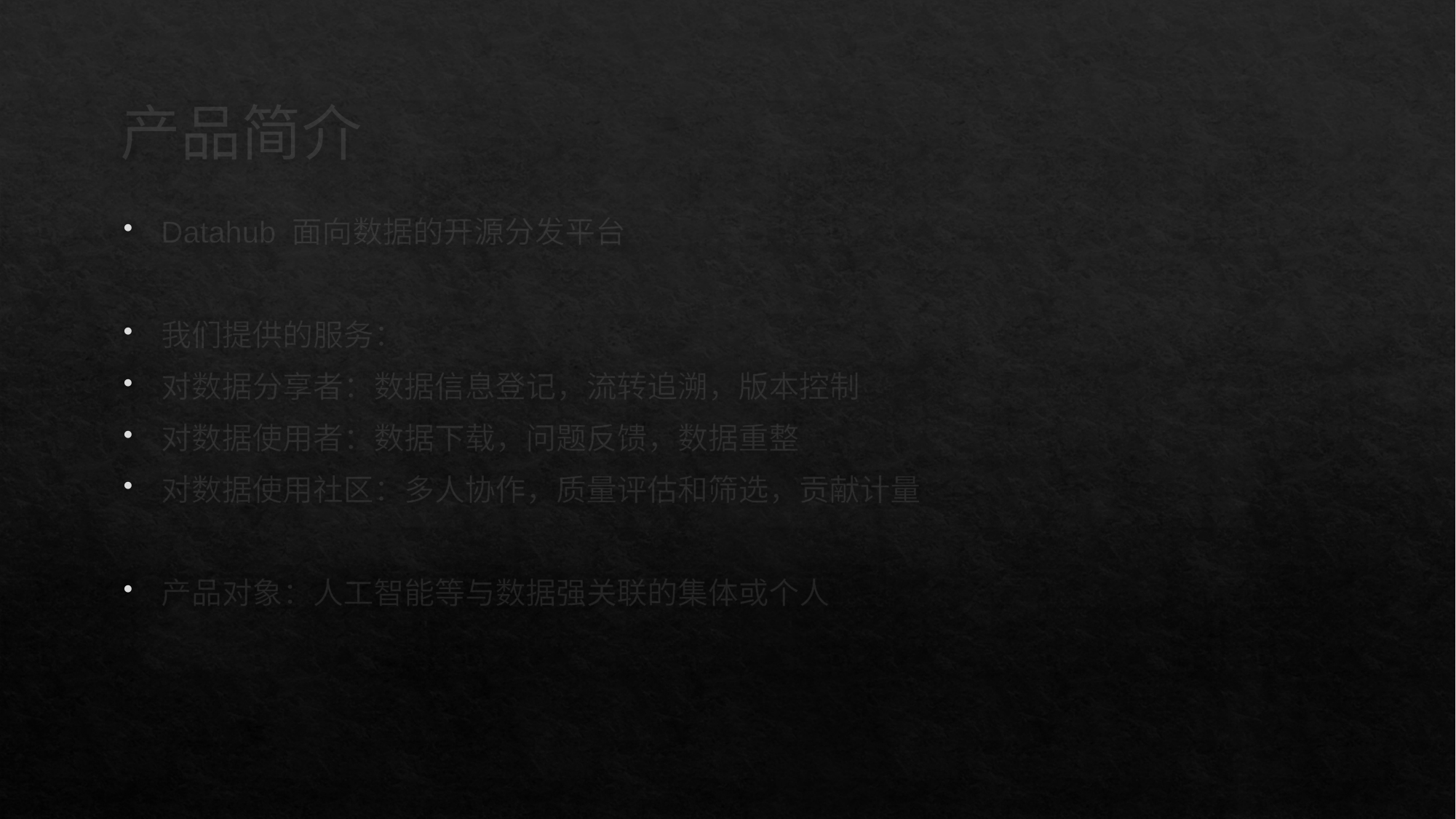

# 产品简介
Datahub 面向数据的开源分发平台

我们提供的服务：
对数据分享者：数据信息登记，流转追溯，版本控制
对数据使用者：数据下载，问题反馈，数据重整
对数据使用社区：多人协作，质量评估和筛选，贡献计量

产品对象：人工智能等与数据强关联的集体或个人